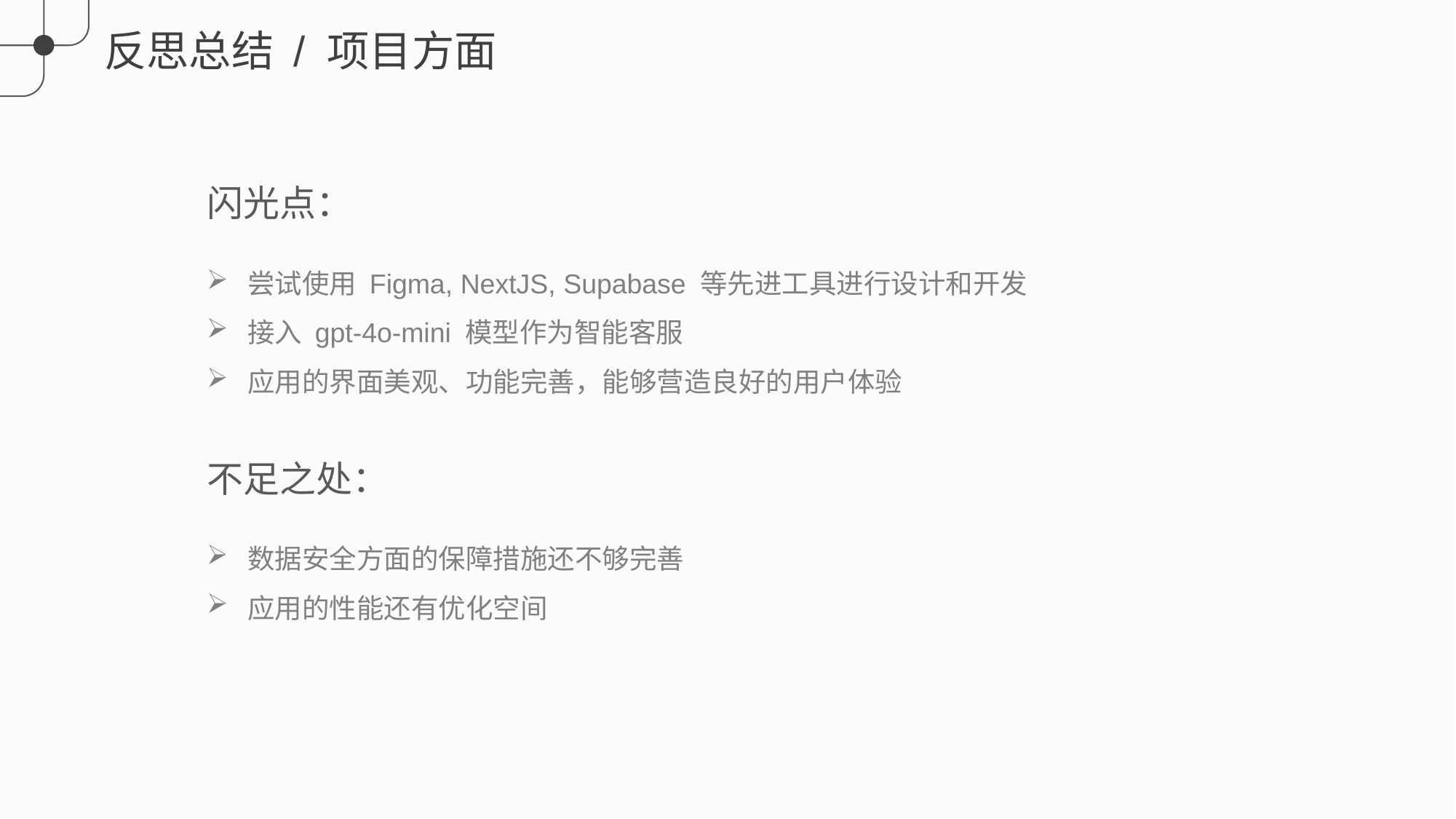

反思总结 / 项目方面
闪光点：
尝试使用 Figma, NextJS, Supabase 等先进工具进行设计和开发
接入 gpt-4o-mini 模型作为智能客服
应用的界面美观、功能完善，能够营造良好的用户体验
不足之处：
数据安全方面的保障措施还不够完善
应用的性能还有优化空间